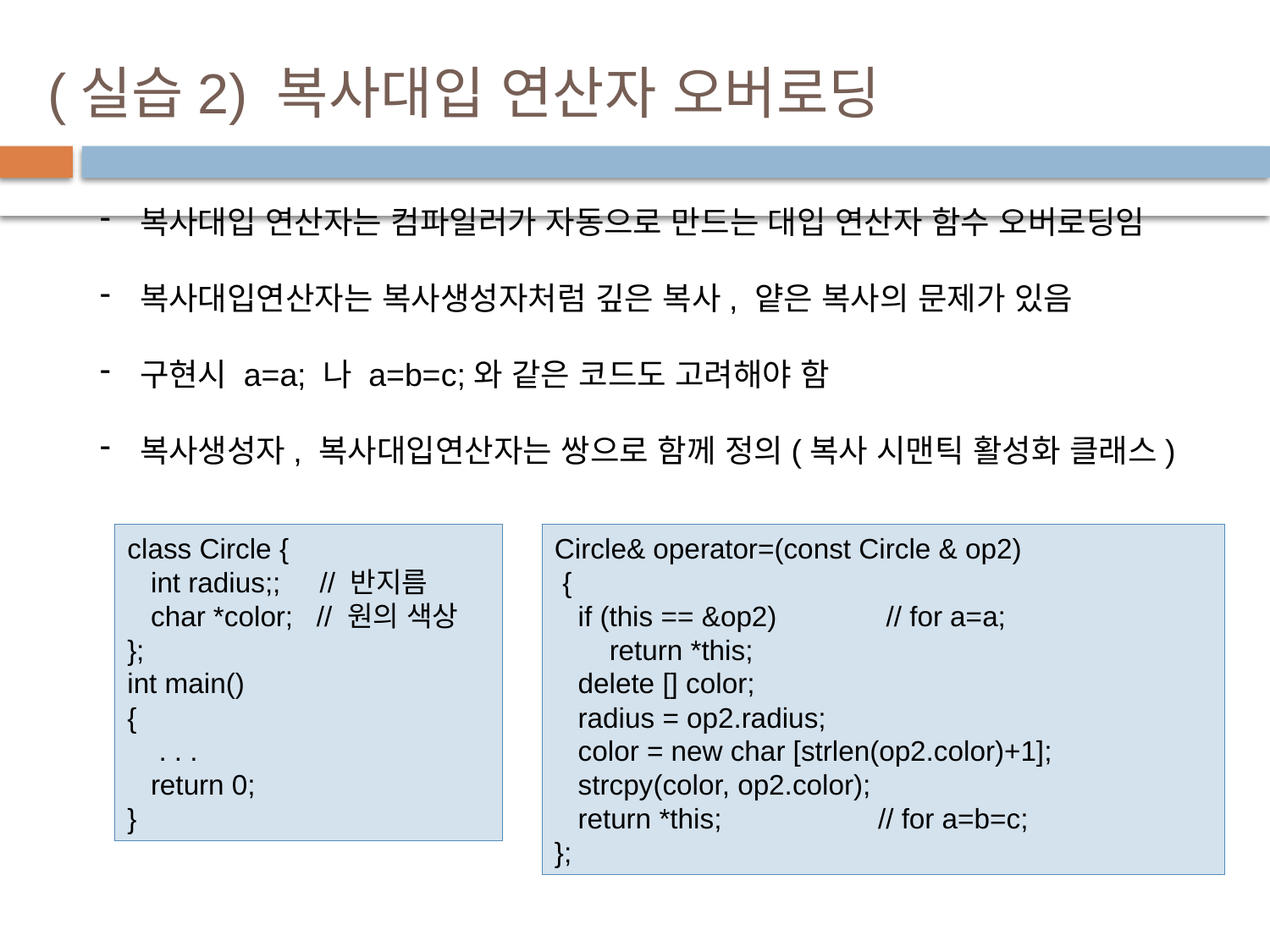

# (실습2) 복사대입 연산자 오버로딩
복사대입 연산자는 컴파일러가 자동으로 만드는 대입 연산자 함수 오버로딩임

복사대입연산자는 복사생성자처럼 깊은 복사, 얕은 복사의 문제가 있음

구현시 a=a; 나 a=b=c;와 같은 코드도 고려해야 함

복사생성자, 복사대입연산자는 쌍으로 함께 정의(복사 시맨틱 활성화 클래스)

class Circle {
   int radius;;     // 반지름
   char *color;   // 원의 색상
};
int main()
{
    . . .
   return 0;
}
Circle& operator=(const Circle & op2)
 {
   if (this == &op2)              // for a=a;
       return *this;
   delete [] color;
   radius = op2.radius;
   color = new char [strlen(op2.color)+1];
   strcpy(color, op2.color);
   return *this;                    // for a=b=c;
};